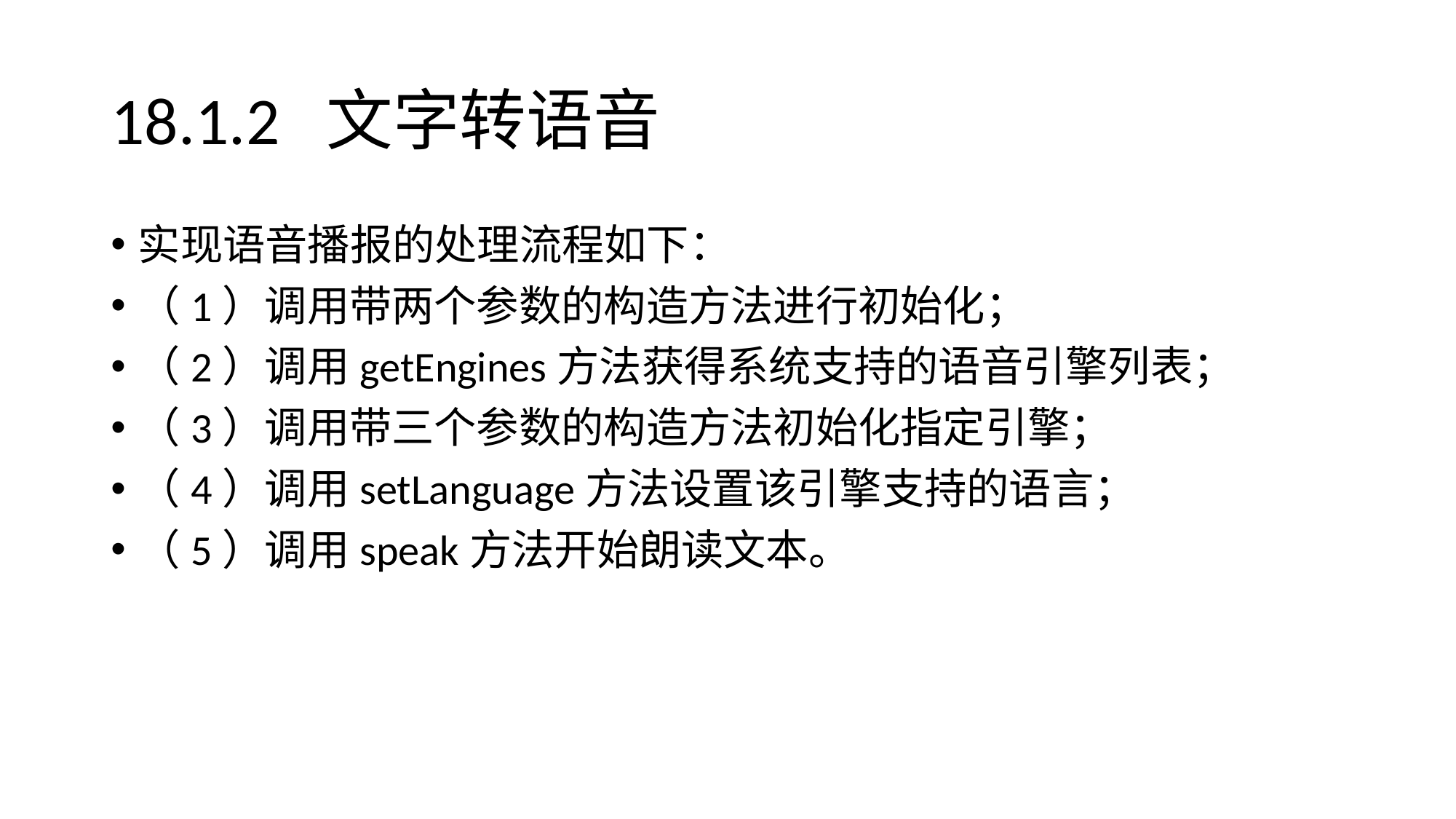

# 18.1.2  文字转语音
实现语音播报的处理流程如下：
（1）调用带两个参数的构造方法进行初始化；
（2）调用getEngines方法获得系统支持的语音引擎列表；
（3）调用带三个参数的构造方法初始化指定引擎；
（4）调用setLanguage方法设置该引擎支持的语言；
（5）调用speak方法开始朗读文本。